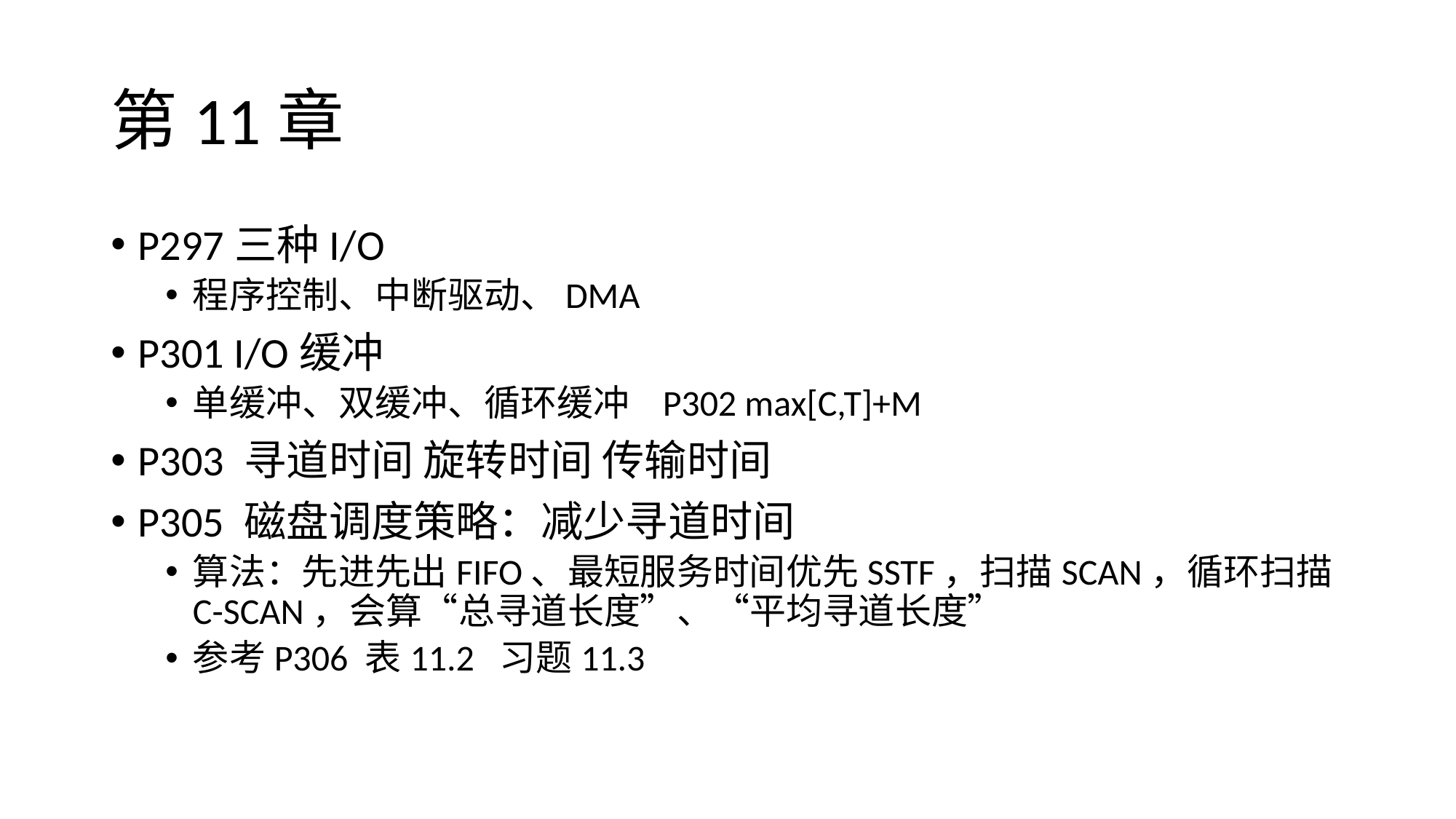

# 第11章
P297三种I/O
程序控制、中断驱动、DMA
P301 I/O缓冲
单缓冲、双缓冲、循环缓冲   P302 max[C,T]+M
P303 寻道时间 旋转时间 传输时间
P305 磁盘调度策略：减少寻道时间
算法：先进先出FIFO、最短服务时间优先SSTF，扫描SCAN，循环扫描C-SCAN，会算“总寻道长度”、“平均寻道长度”
参考P306 表11.2  习题11.3